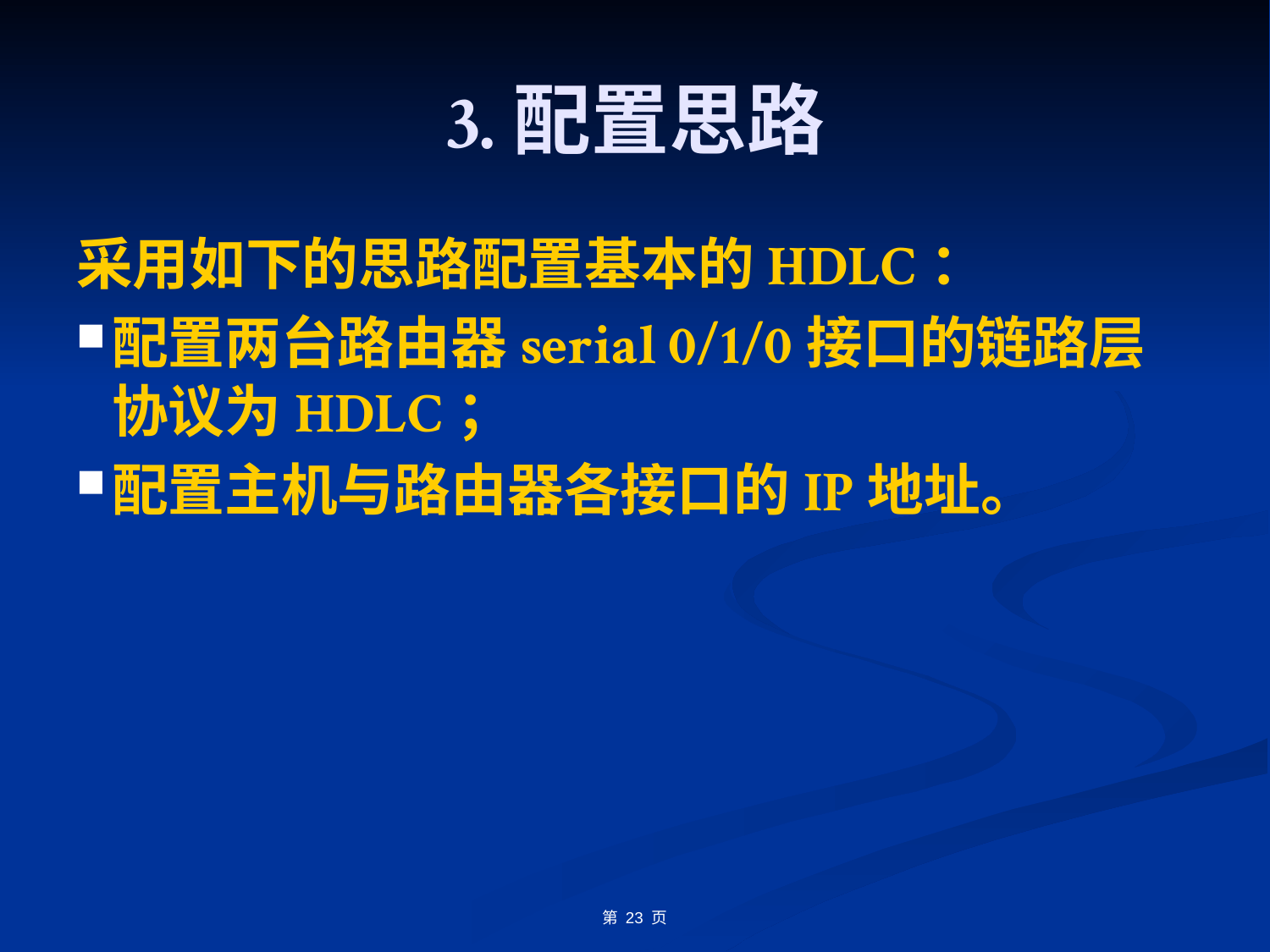

# 3.配置思路
采用如下的思路配置基本的HDLC：
配置两台路由器serial 0/1/0接口的链路层协议为HDLC；
配置主机与路由器各接口的IP地址。

第 23 页